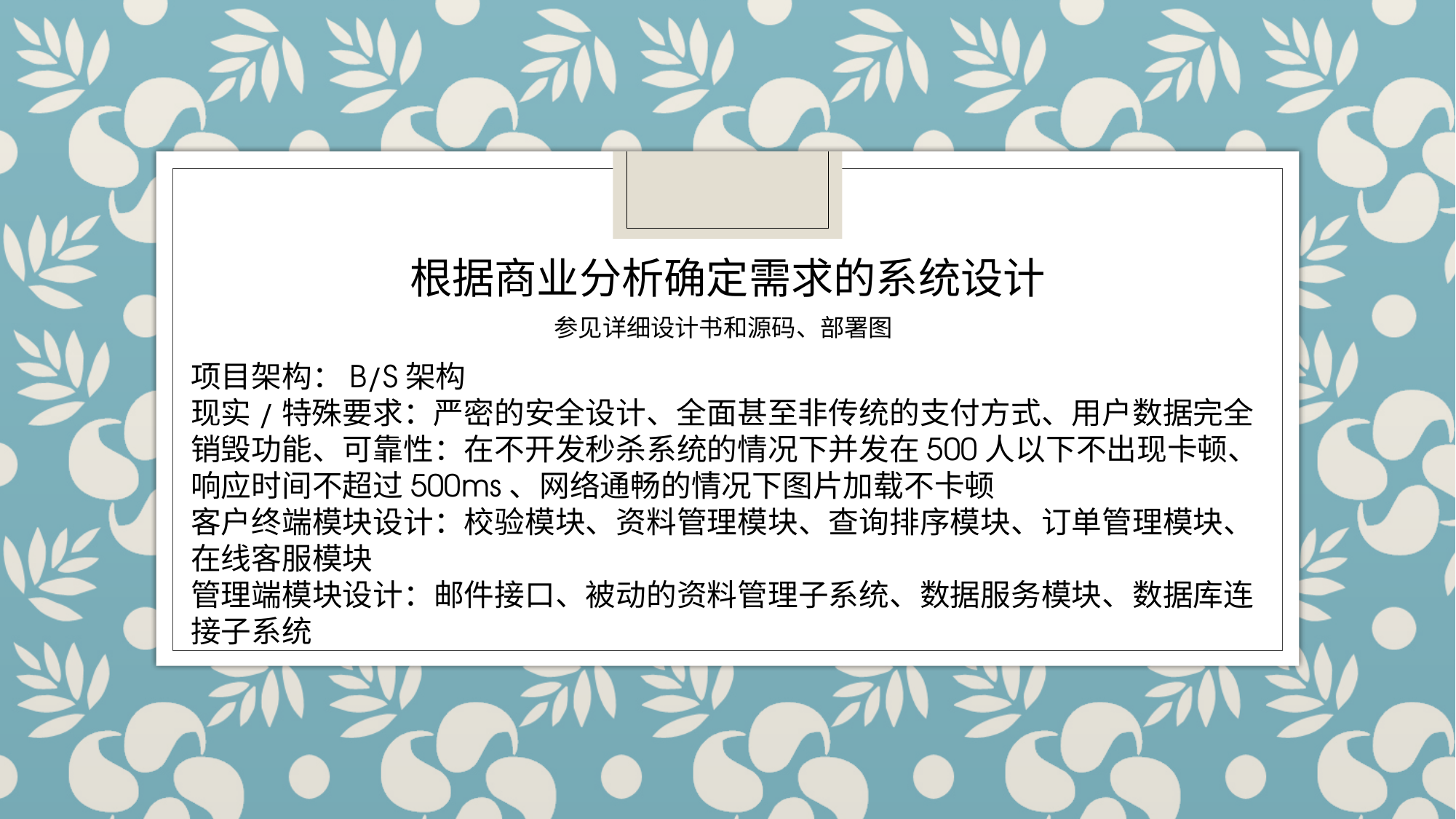

根据商业分析确定需求的系统设计
参见详细设计书和源码、部署图
项目架构：B/S架构
现实/特殊要求：严密的安全设计、全面甚至非传统的支付方式、用户数据完全销毁功能、可靠性：在不开发秒杀系统的情况下并发在500人以下不出现卡顿、响应时间不超过500ms、网络通畅的情况下图片加载不卡顿
客户终端模块设计：校验模块、资料管理模块、查询排序模块、订单管理模块、在线客服模块
管理端模块设计：邮件接口、被动的资料管理子系统、数据服务模块、数据库连接子系统